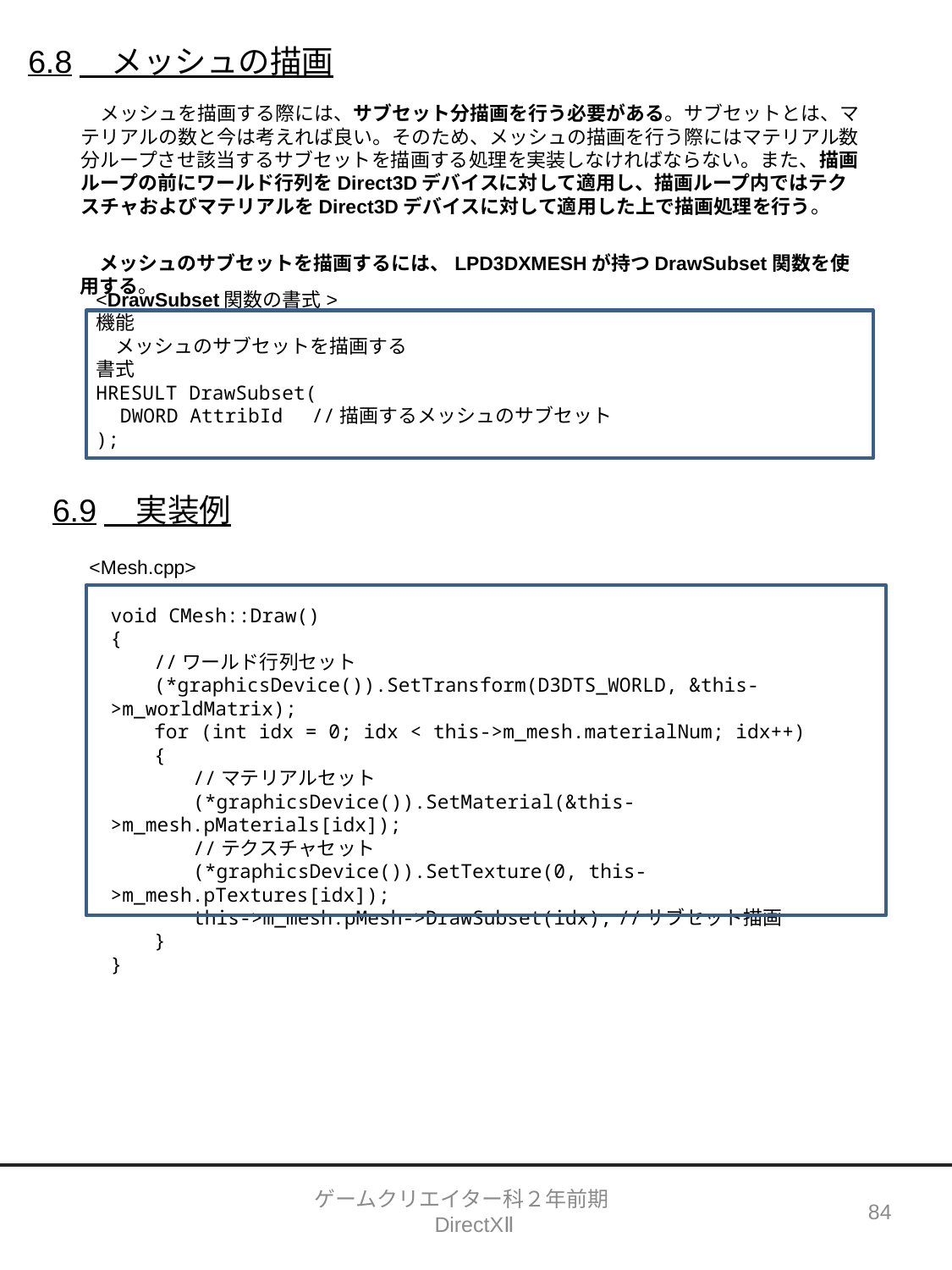

6.8　メッシュの描画
　メッシュを描画する際には、サブセット分描画を行う必要がある。サブセットとは、マテリアルの数と今は考えれば良い。そのため、メッシュの描画を行う際にはマテリアル数分ループさせ該当するサブセットを描画する処理を実装しなければならない。また、描画ループの前にワールド行列をDirect3Dデバイスに対して適用し、描画ループ内ではテクスチャおよびマテリアルをDirect3Dデバイスに対して適用した上で描画処理を行う。
　メッシュのサブセットを描画するには、LPD3DXMESHが持つDrawSubset関数を使用する。
<DrawSubset関数の書式>
機能
　メッシュのサブセットを描画する
書式
HRESULT DrawSubset(
　DWORD AttribId　//描画するメッシュのサブセット
);

6.9　実装例
<Mesh.cpp>

void CMesh::Draw()
{
　　//ワールド行列セット
　　(*graphicsDevice()).SetTransform(D3DTS_WORLD, &this->m_worldMatrix);
　　for (int idx = 0; idx < this->m_mesh.materialNum; idx++)
　　{
　　　　//マテリアルセット
　　　　(*graphicsDevice()).SetMaterial(&this->m_mesh.pMaterials[idx]);
　　　　//テクスチャセット
　　　　(*graphicsDevice()).SetTexture(0, this->m_mesh.pTextures[idx]);
　　　　this->m_mesh.pMesh->DrawSubset(idx);	//サブセット描画
　　}
}
ゲームクリエイター科２年前期　DirectXⅡ
84